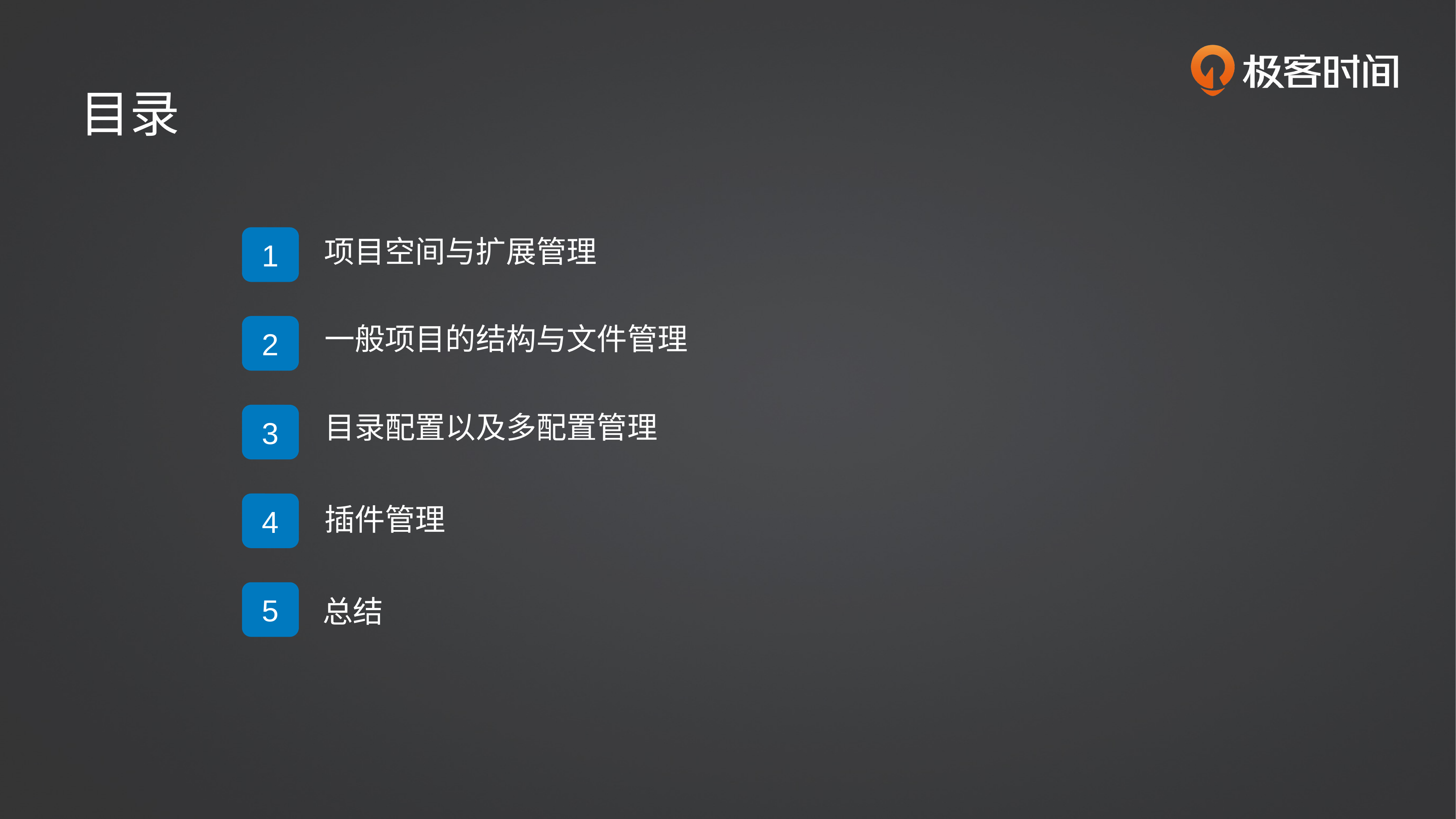

目录

1
项目空间与扩展管理

2
一般项目的结构与文件管理

3
目录配置以及多配置管理

4
插件管理

5
总结